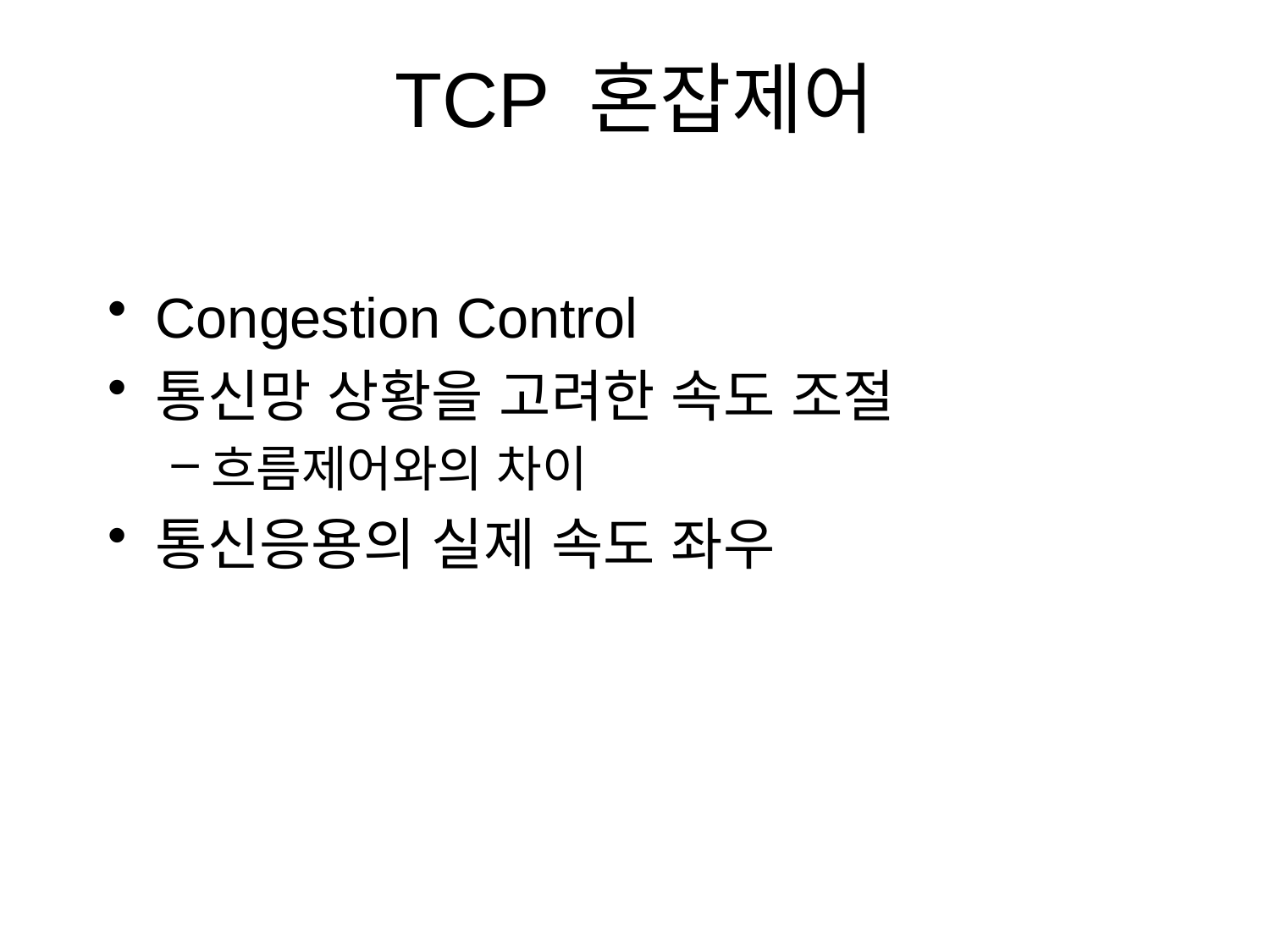

# TCP 혼잡제어
Congestion Control
통신망 상황을 고려한 속도 조절
흐름제어와의 차이
통신응용의 실제 속도 좌우